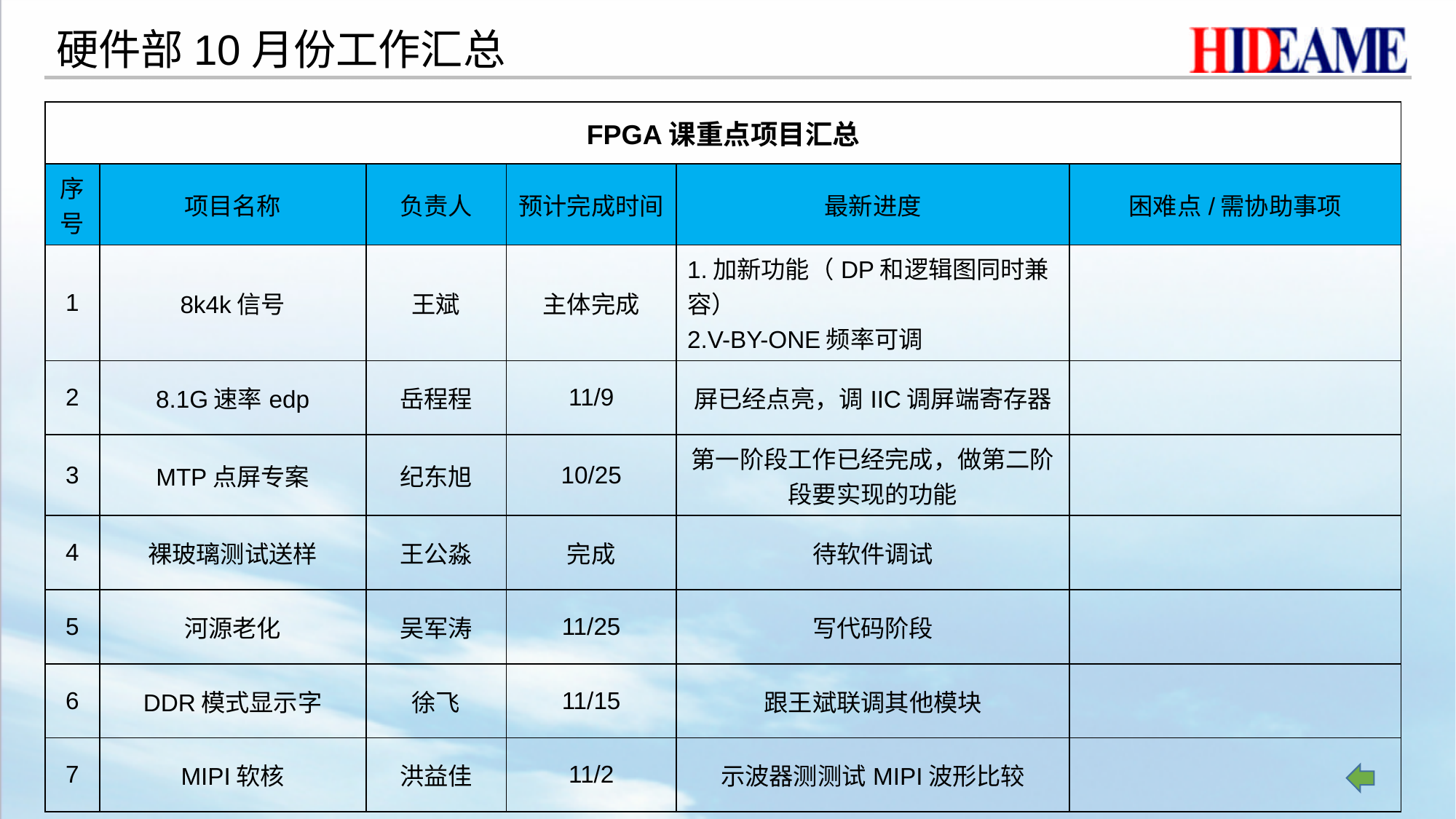

# 硬件部10月份工作汇总
| FPGA课重点项目汇总 |  |  |  |  |  |
| --- | --- | --- | --- | --- | --- |
| 序号 | 项目名称 | 负责人 | 预计完成时间 | 最新进度 | 困难点/需协助事项 |
| 1 | 8k4k信号 | 王斌 | 主体完成 | 1.加新功能（DP和逻辑图同时兼容） 2.V-BY-ONE频率可调 |  |
| 2 | 8.1G速率edp | 岳程程 | 11/9 | 屏已经点亮，调IIC调屏端寄存器 |  |
| 3 | MTP点屏专案 | 纪东旭 | 10/25 | 第一阶段工作已经完成，做第二阶段要实现的功能 |  |
| 4 | 裸玻璃测试送样 | 王公淼 | 完成 | 待软件调试 |  |
| 5 | 河源老化 | 吴军涛 | 11/25 | 写代码阶段 |  |
| 6 | DDR模式显示字 | 徐飞 | 11/15 | 跟王斌联调其他模块 |  |
| 7 | MIPI软核 | 洪益佳 | 11/2 | 示波器测测试MIPI波形比较 |  |